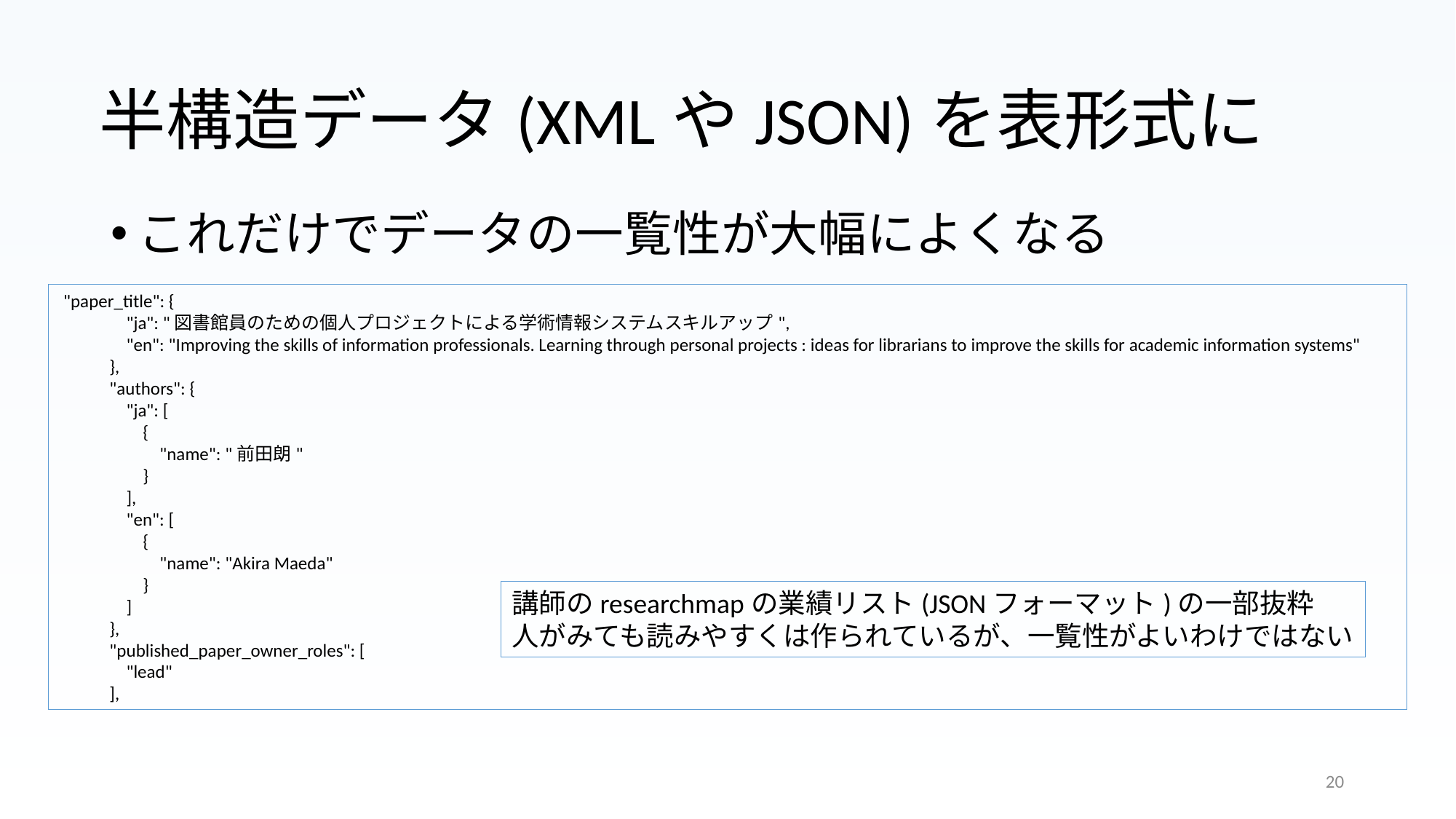

# 半構造データ(XMLやJSON)を表形式に
これだけでデータの一覧性が大幅によくなる

 "paper_title": {
                "ja": "図書館員のための個人プロジェクトによる学術情報システムスキルアップ",
                "en": "Improving the skills of information professionals. Learning through personal projects : ideas for librarians to improve the skills for academic information systems"
            },
            "authors": {
                "ja": [
                    {
                        "name": "前田朗"
                    }
                ],
                "en": [
                    {
                        "name": "Akira Maeda"
                    }
                ]
            },
            "published_paper_owner_roles": [
                "lead"
            ],
講師のresearchmapの業績リスト(JSONフォーマット)の一部抜粋
人がみても読みやすくは作られているが、一覧性がよいわけではない
20